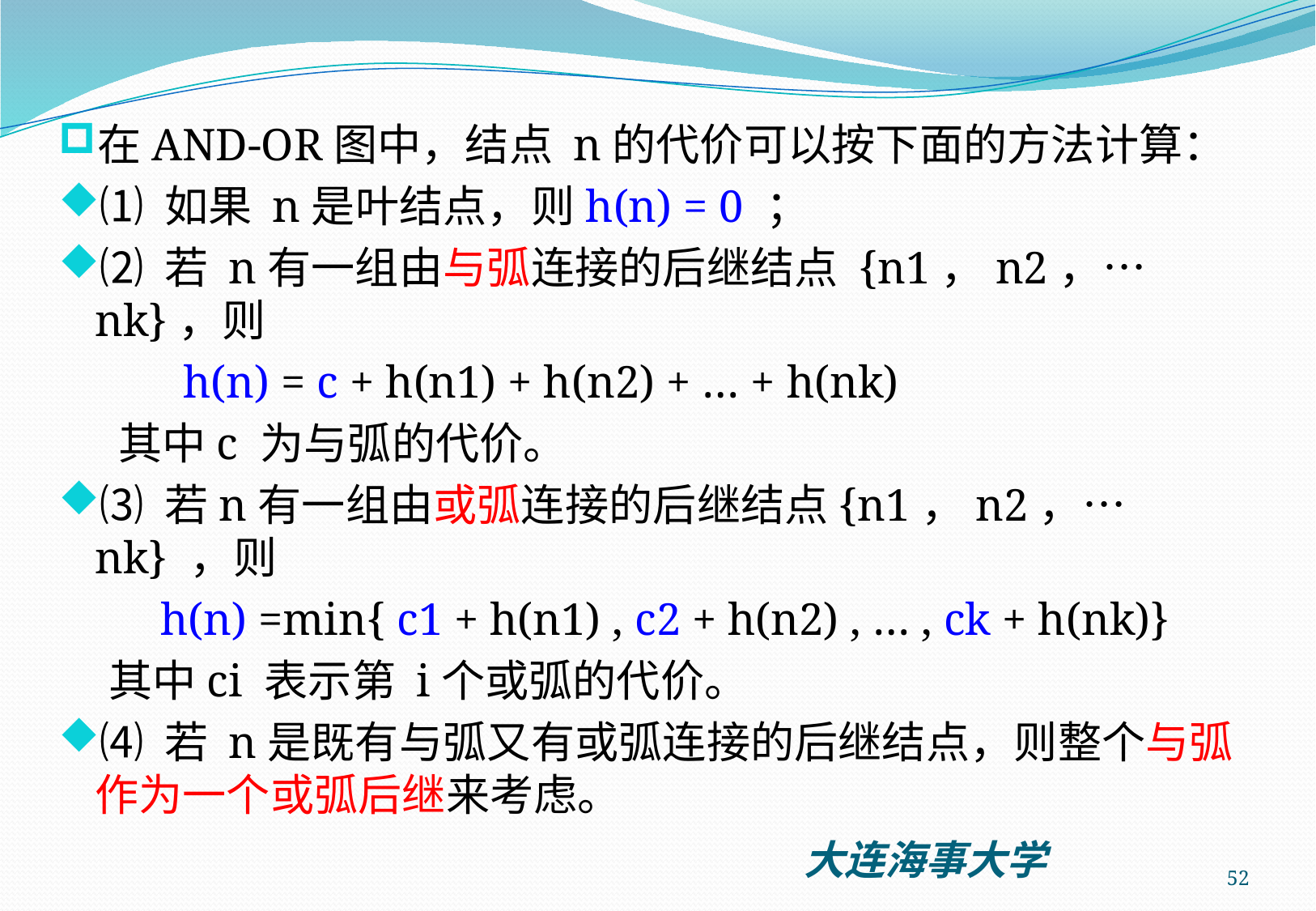

在AND-OR图中，结点 n的代价可以按下面的方法计算：
⑴ 如果 n是叶结点，则h(n) = 0 ；
⑵ 若 n有一组由与弧连接的后继结点 {n1，n2，…nk}，则
           h(n) = c + h(n1) + h(n2) + … + h(nk)
     其中c 为与弧的代价。
⑶ 若n有一组由或弧连接的后继结点{n1，n2，…nk} ，则
         h(n) =min{ c1 + h(n1) , c2 + h(n2) , … , ck + h(nk)}
    其中ci 表示第 i个或弧的代价。
⑷ 若 n是既有与弧又有或弧连接的后继结点，则整个与弧作为一个或弧后继来考虑。

52